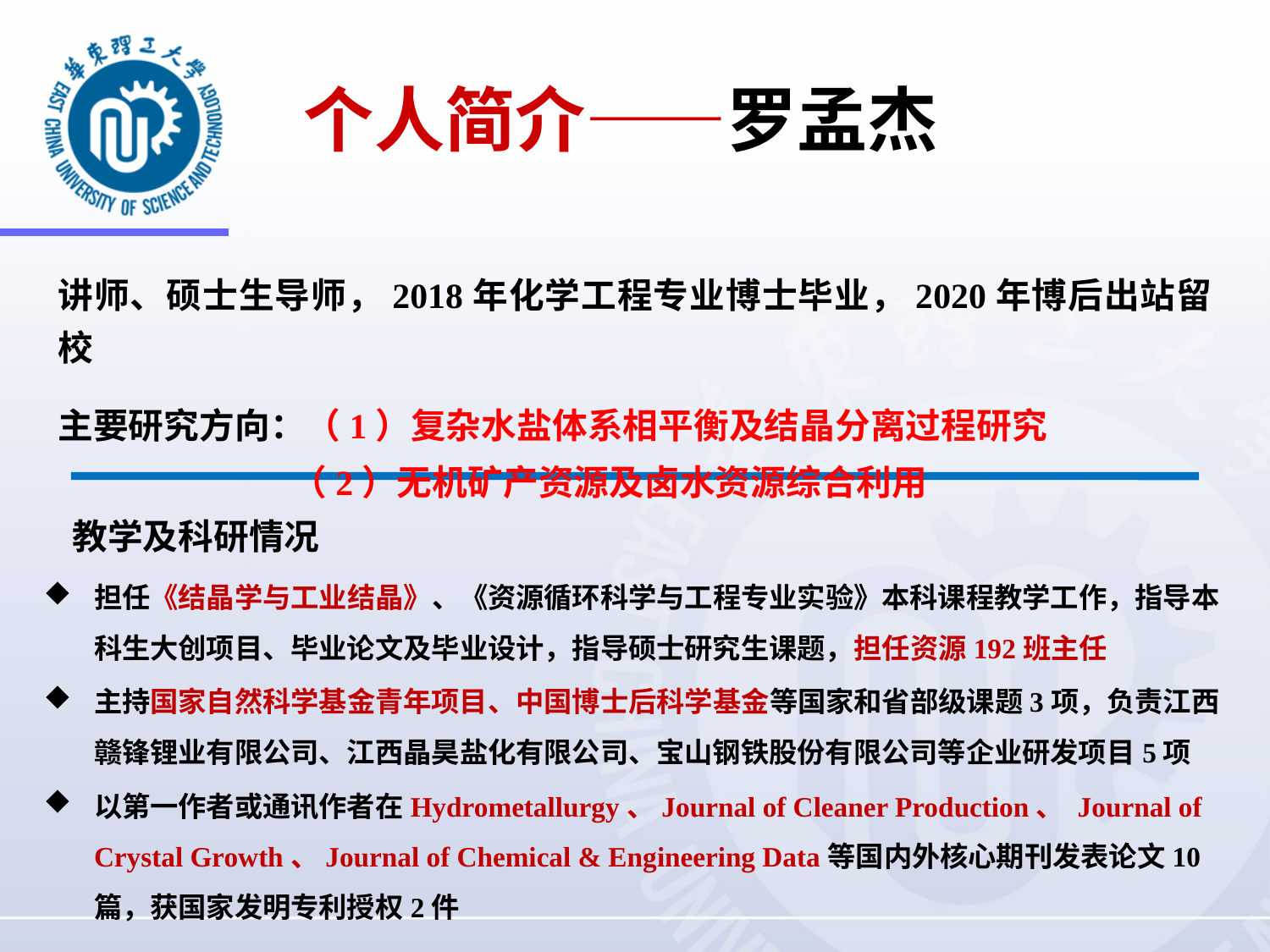

# 个人简介——罗孟杰
讲师、硕士生导师，2018年化学工程专业博士毕业，2020年博后出站留校
主要研究方向：（1）复杂水盐体系相平衡及结晶分离过程研究
                            （2）无机矿产资源及卤水资源综合利用

教学及科研情况
担任《结晶学与工业结晶》、《资源循环科学与工程专业实验》本科课程教学工作，指导本科生大创项目、毕业论文及毕业设计，指导硕士研究生课题，担任资源192班主任
主持国家自然科学基金青年项目、中国博士后科学基金等国家和省部级课题3项，负责江西赣锋锂业有限公司、江西晶昊盐化有限公司、宝山钢铁股份有限公司等企业研发项目5项
以第一作者或通讯作者在Hydrometallurgy、Journal of Cleaner Production、 Journal of Crystal Growth、Journal of Chemical & Engineering Data等国内外核心期刊发表论文10篇，获国家发明专利授权2件